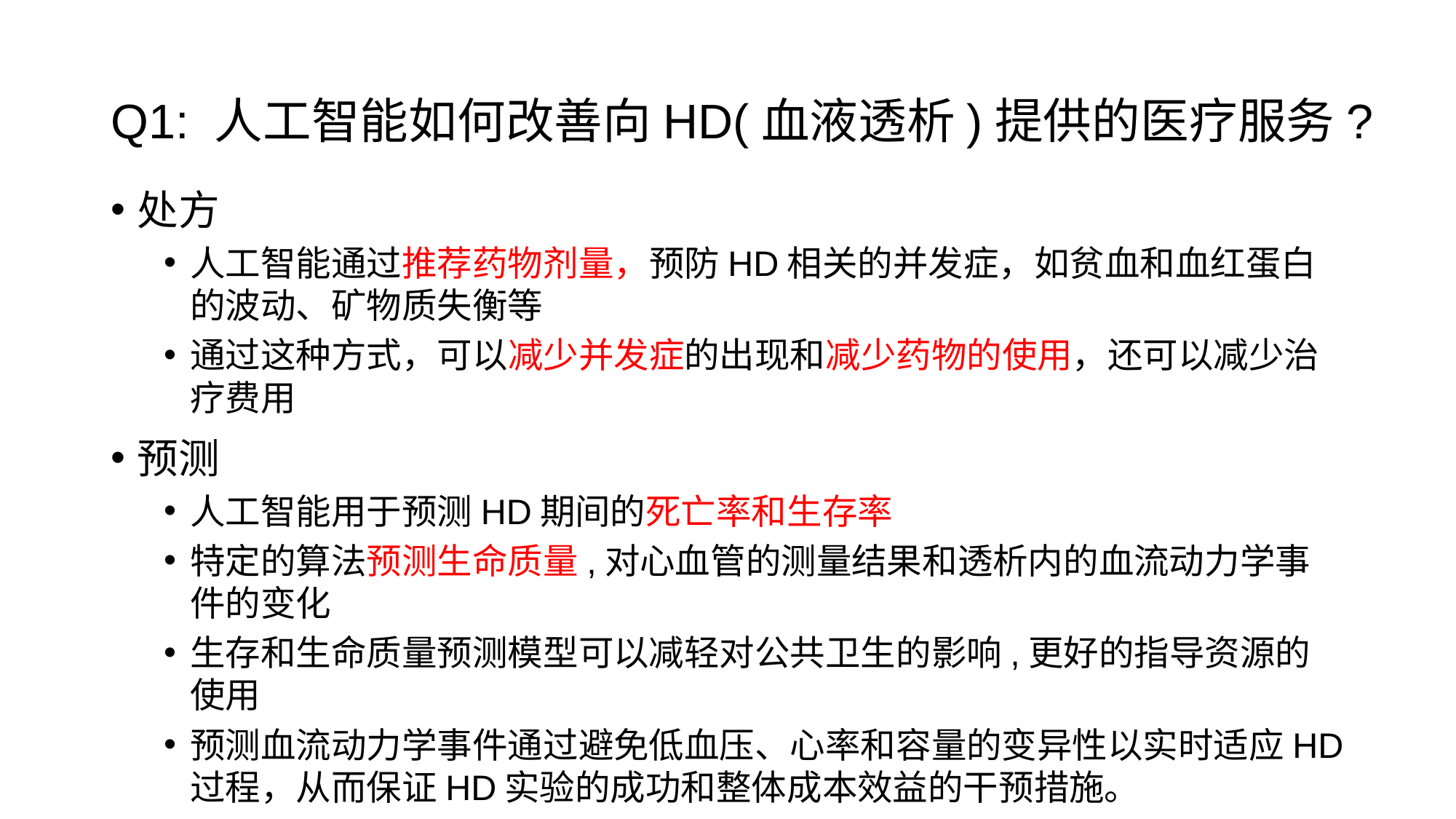

# Q1: 人工智能如何改善向HD(血液透析)提供的医疗服务?
处方
人工智能通过推荐药物剂量，预防HD相关的并发症，如贫血和血红蛋白的波动、矿物质失衡等
通过这种方式，可以减少并发症的出现和减少药物的使用，还可以减少治疗费用
预测
人工智能用于预测HD期间的死亡率和生存率
特定的算法预测生命质量,对心血管的测量结果和透析内的血流动力学事件的变化
生存和生命质量预测模型可以减轻对公共卫生的影响,更好的指导资源的使用
预测血流动力学事件通过避免低血压、心率和容量的变异性以实时适应HD过程，从而保证HD实验的成功和整体成本效益的干预措施。